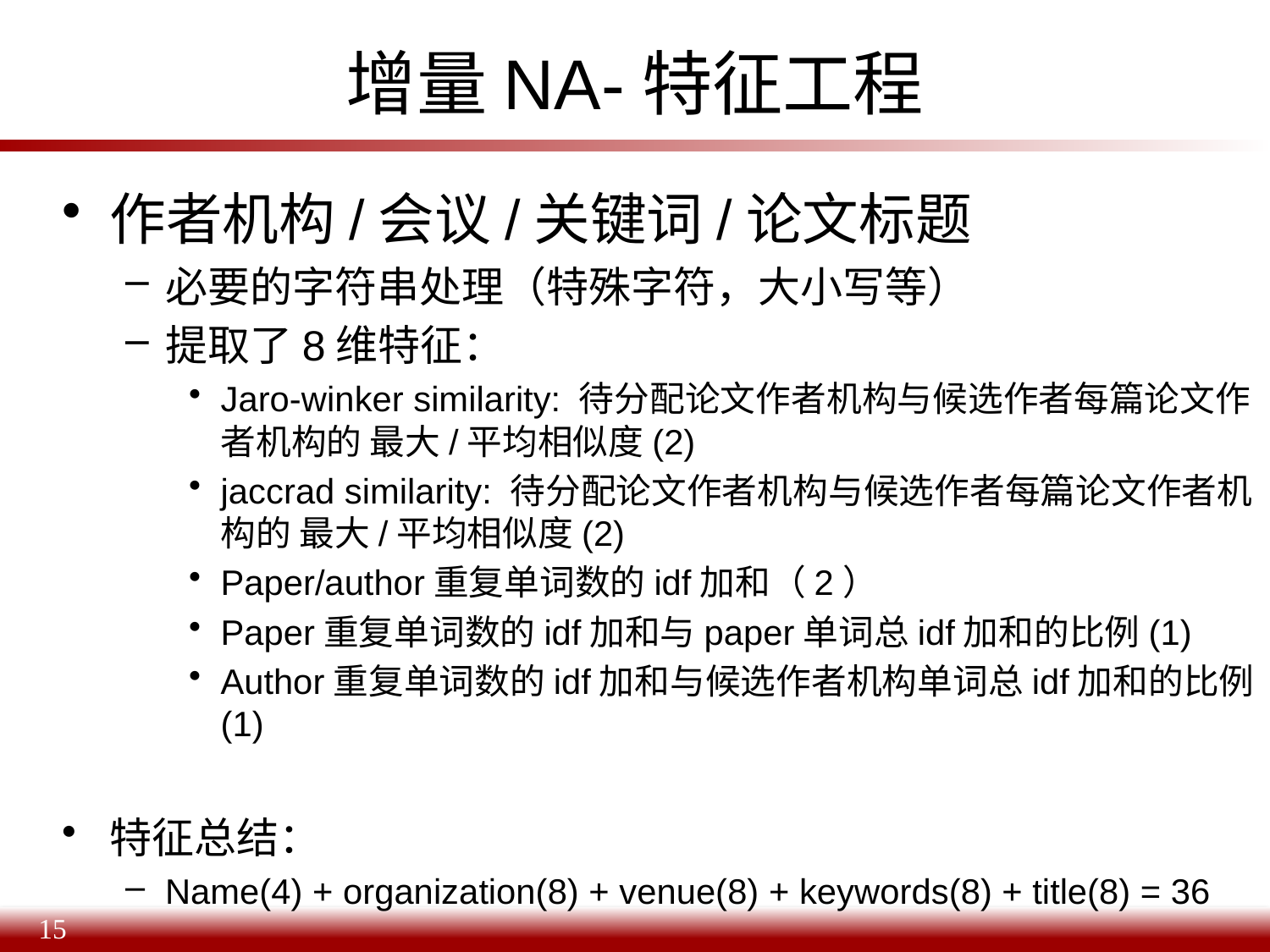

# 增量NA-特征工程
作者机构/会议/关键词/论文标题
必要的字符串处理（特殊字符，大小写等）
提取了8维特征：
Jaro-winker similarity: 待分配论文作者机构与候选作者每篇论文作者机构的 最大/平均相似度(2)
jaccrad similarity: 待分配论文作者机构与候选作者每篇论文作者机构的 最大/平均相似度(2)
Paper/author重复单词数的idf加和（2）
Paper重复单词数的idf加和与paper单词总idf加和的比例(1)
Author重复单词数的idf加和与候选作者机构单词总idf加和的比例(1)

特征总结：
Name(4) + organization(8) + venue(8) + keywords(8) + title(8) = 36